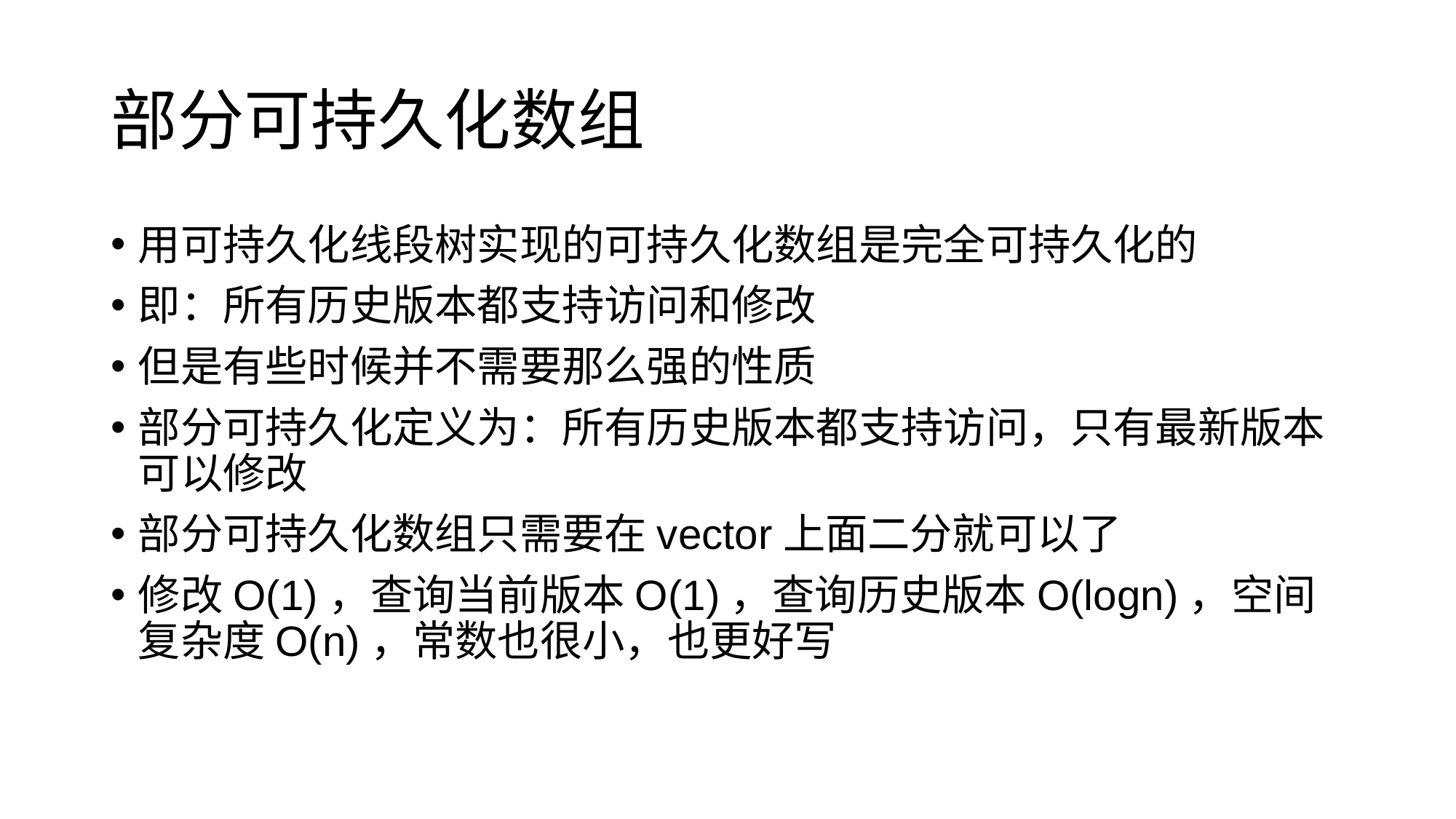

# 部分可持久化数组
用可持久化线段树实现的可持久化数组是完全可持久化的
即：所有历史版本都支持访问和修改
但是有些时候并不需要那么强的性质
部分可持久化定义为：所有历史版本都支持访问，只有最新版本可以修改
部分可持久化数组只需要在vector上面二分就可以了
修改O(1)，查询当前版本O(1)，查询历史版本O(logn)，空间复杂度O(n)，常数也很小，也更好写